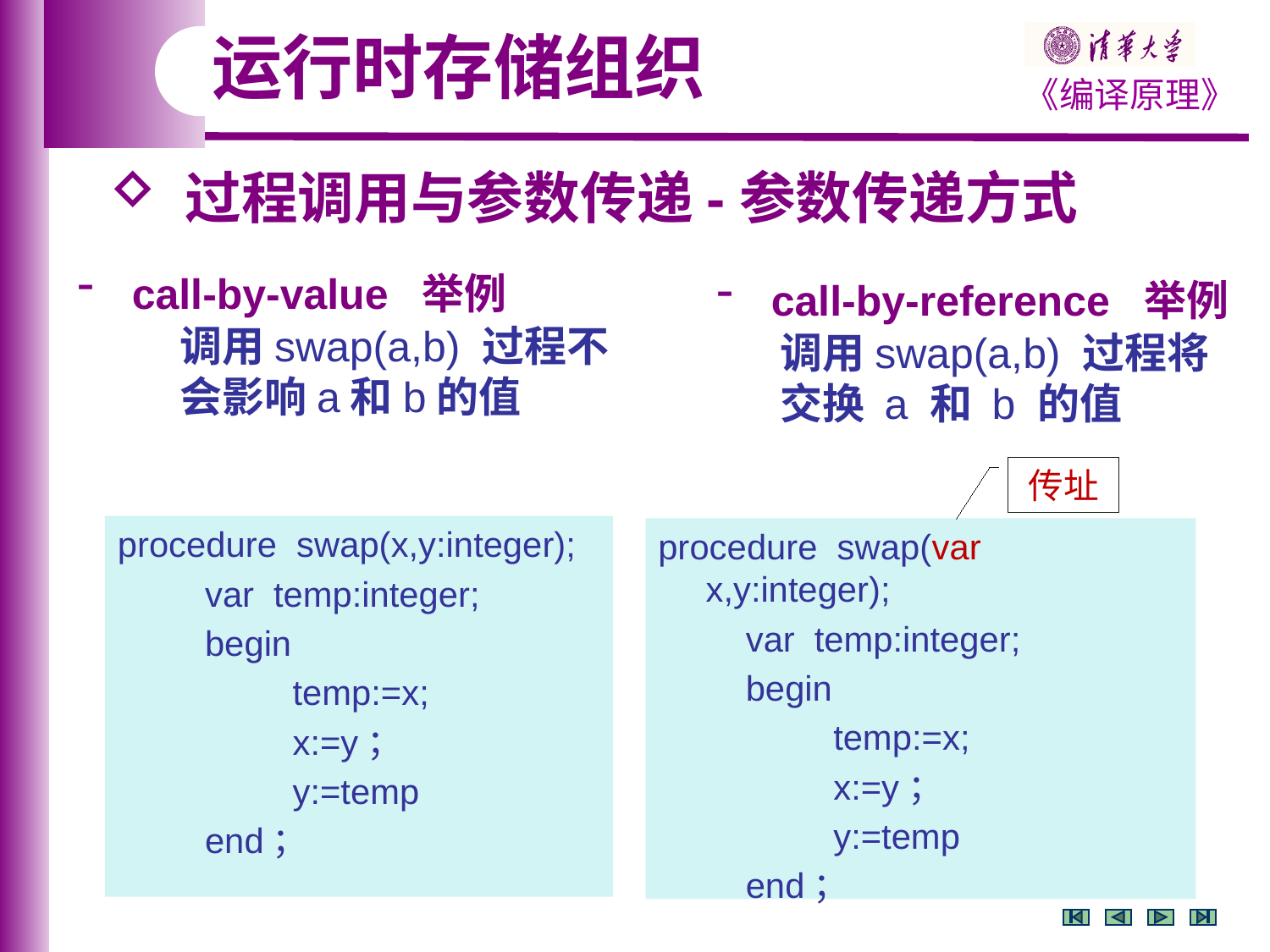

运行时存储组织
 过程调用与参数传递-参数传递方式
  call-by-value  举例
   调用swap(a,b) 过程不
   会影响a和b的值
  call-by-reference  举例
调用swap(a,b) 过程将交换 a 和 b 的值
传址
procedure  swap(x,y:integer);
         var  temp:integer;
         begin
                  temp:=x;
                  x:=y；
                  y:=temp
         end；
procedure  swap(var  x,y:integer);
         var  temp:integer;
         begin
                  temp:=x;
                  x:=y；
                  y:=temp
         end；